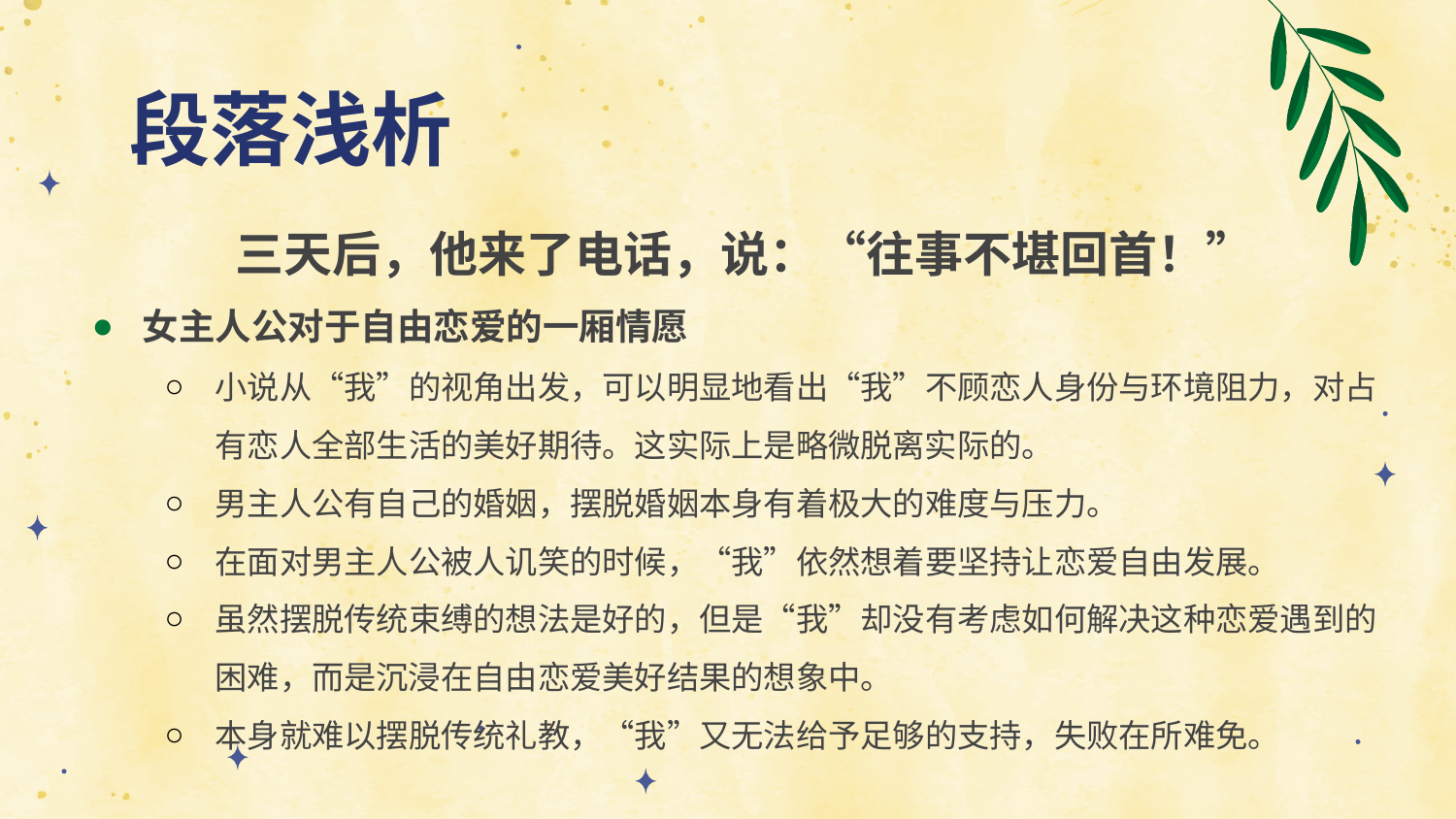

# 段落浅析
三天后，他来了电话，说：“往事不堪回首！”
女主人公对于自由恋爱的一厢情愿
小说从“我”的视角出发，可以明显地看出“我”不顾恋人身份与环境阻力，对占有恋人全部生活的美好期待。这实际上是略微脱离实际的。
男主人公有自己的婚姻，摆脱婚姻本身有着极大的难度与压力。
在面对男主人公被人讥笑的时候，“我”依然想着要坚持让恋爱自由发展。
虽然摆脱传统束缚的想法是好的，但是“我”却没有考虑如何解决这种恋爱遇到的困难，而是沉浸在自由恋爱美好结果的想象中。
本身就难以摆脱传统礼教，“我”又无法给予足够的支持，失败在所难免。